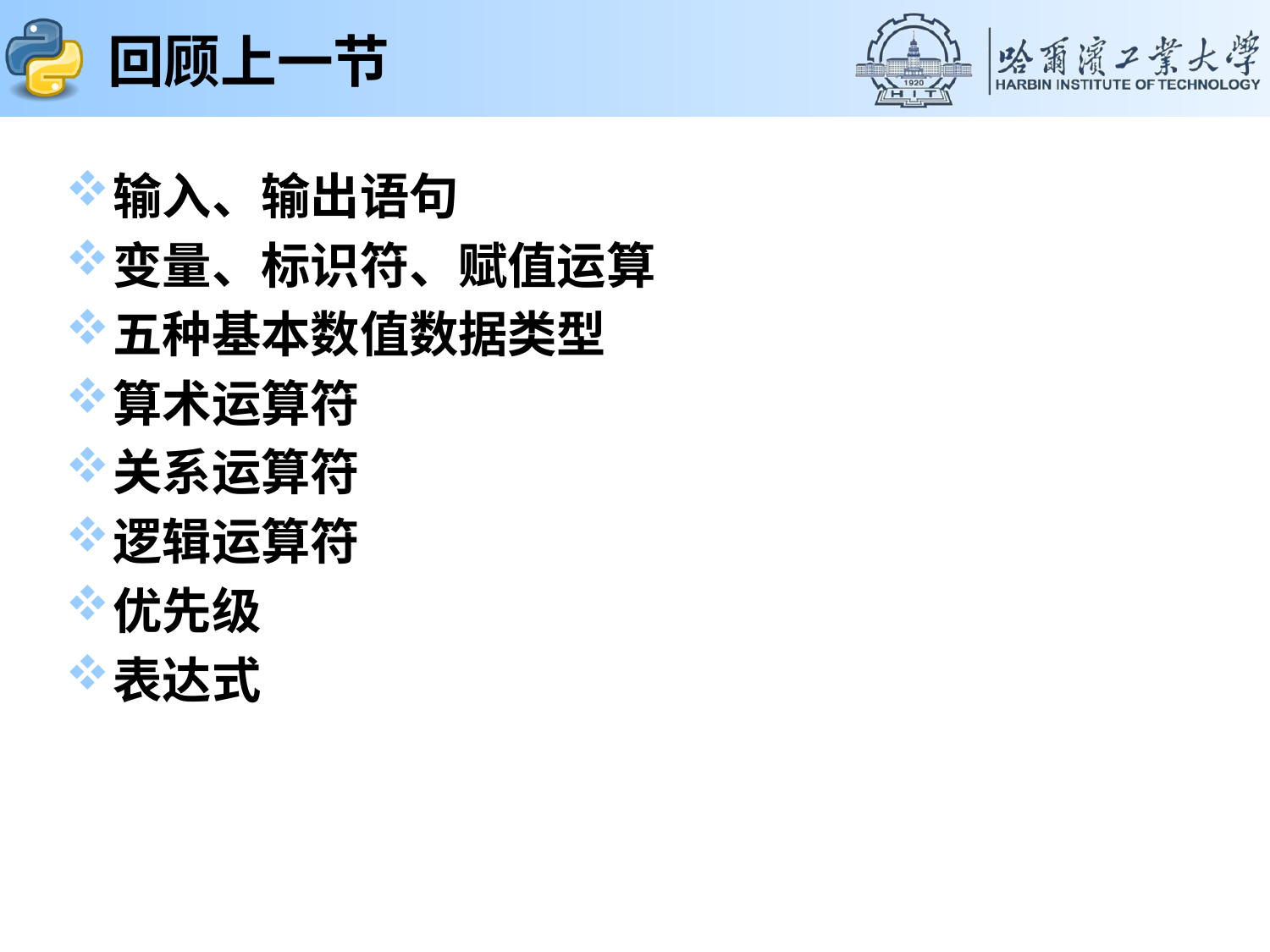

# 回顾上一节
输入、输出语句
变量、标识符、赋值运算
五种基本数值数据类型
算术运算符
关系运算符
逻辑运算符
优先级
表达式